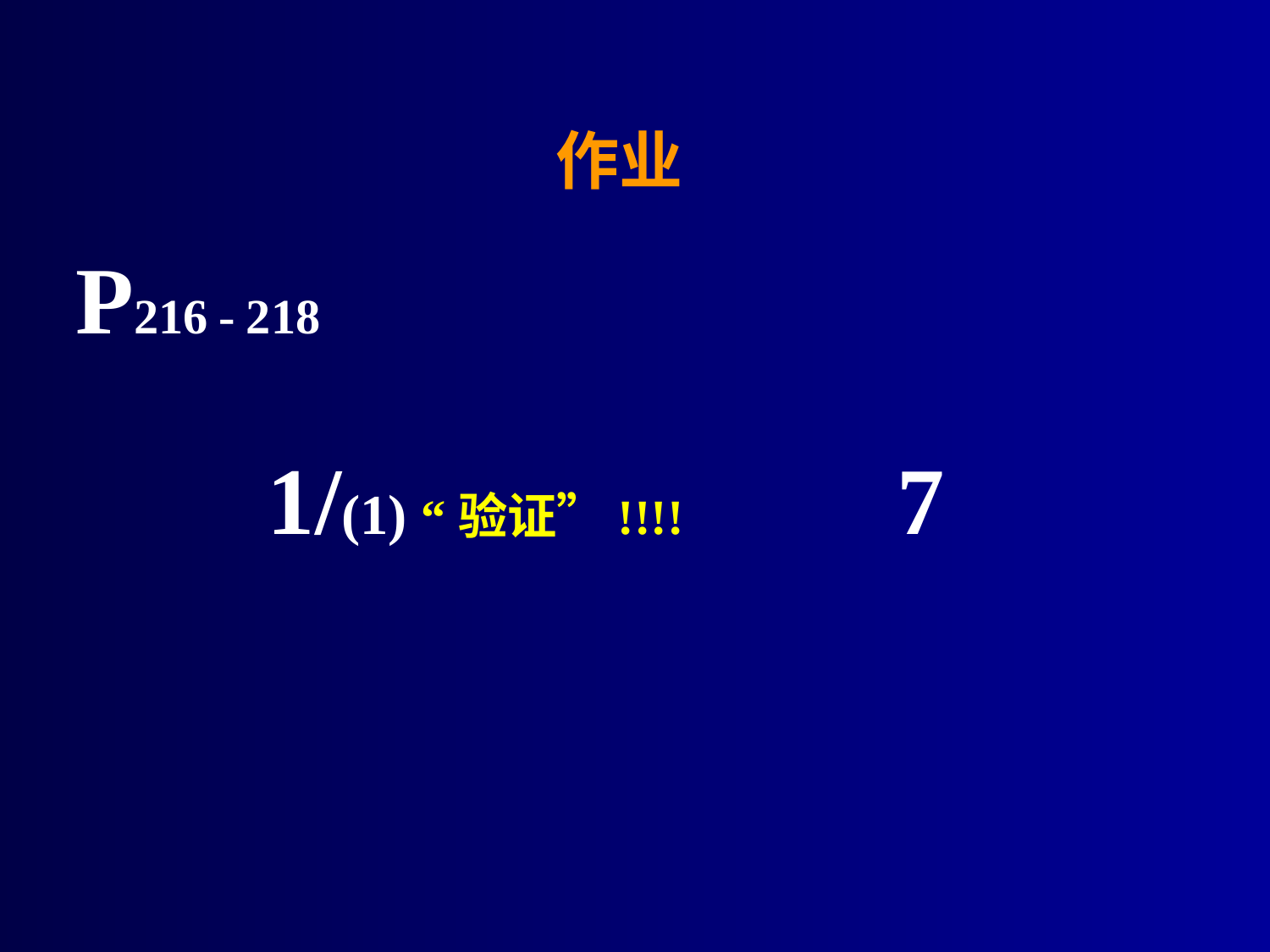

# 作业
P216 - 218

        1/(1) “验证”!!!!               7